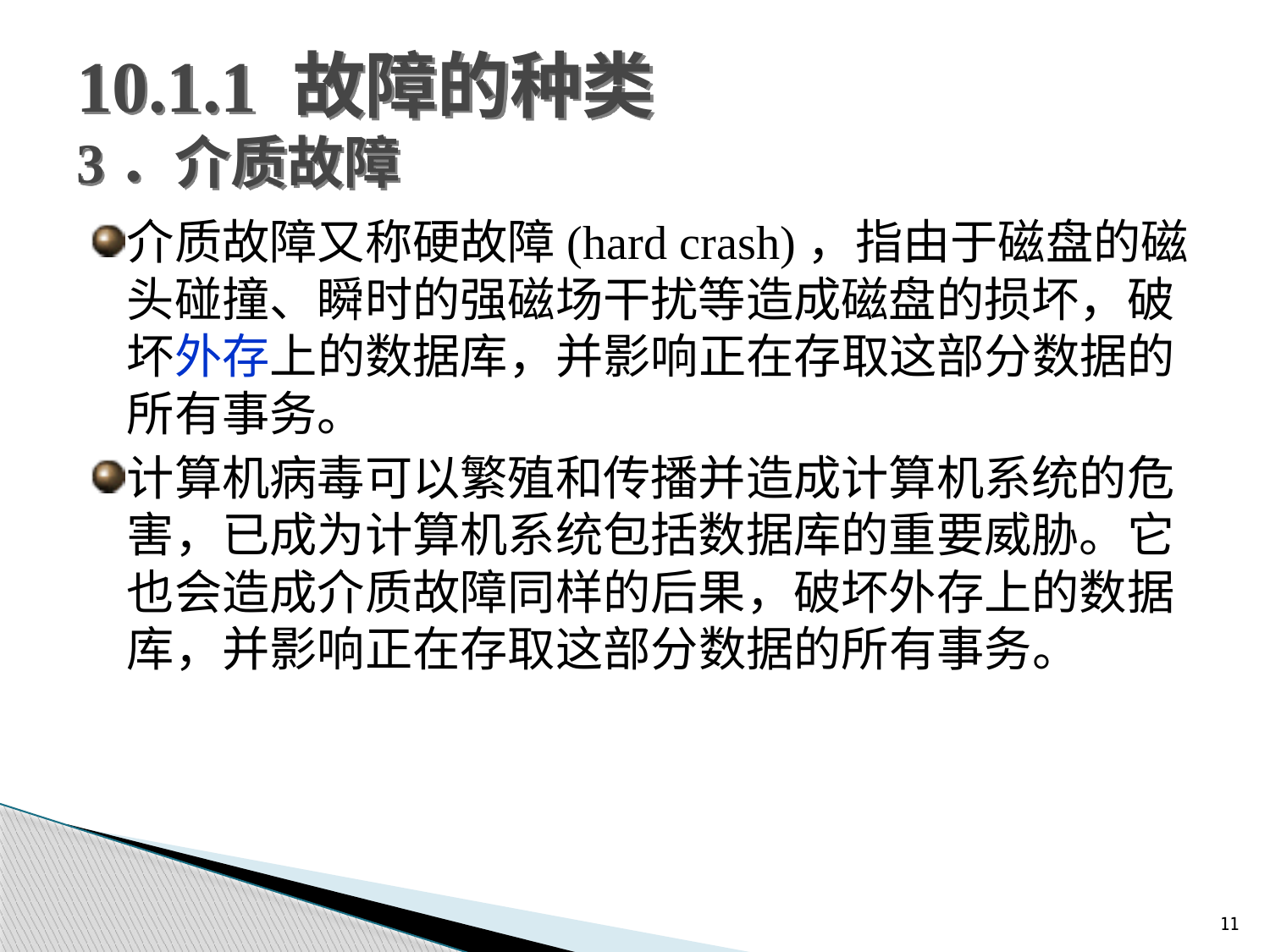

# 10.1.1 故障的种类 3．介质故障
介质故障又称硬故障(hard crash)，指由于磁盘的磁头碰撞、瞬时的强磁场干扰等造成磁盘的损坏，破坏外存上的数据库，并影响正在存取这部分数据的所有事务。
计算机病毒可以繁殖和传播并造成计算机系统的危害，已成为计算机系统包括数据库的重要威胁。它也会造成介质故障同样的后果，破坏外存上的数据库，并影响正在存取这部分数据的所有事务。
11